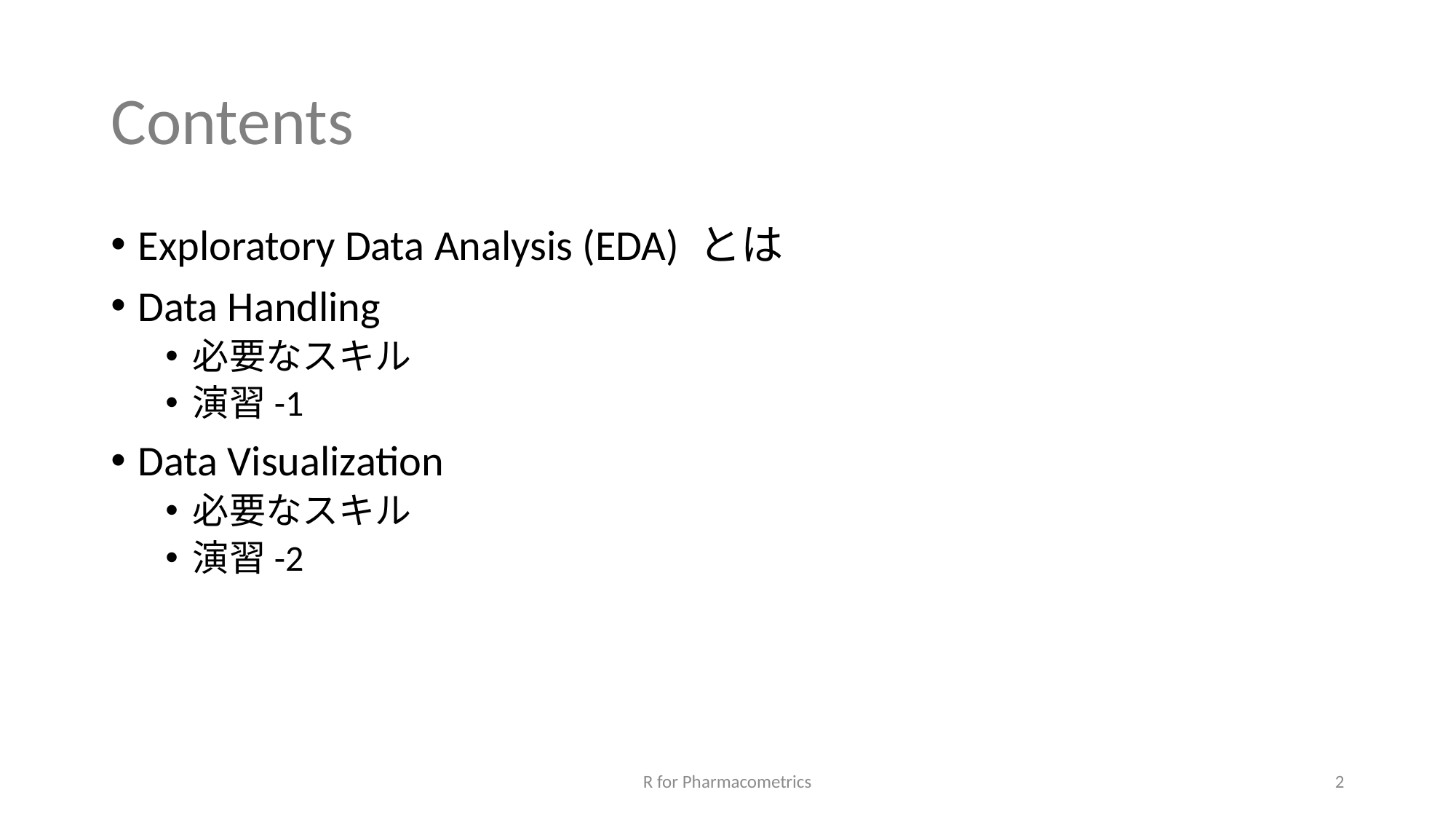

# Contents
Exploratory Data Analysis (EDA) とは
Data Handling
必要なスキル
演習-1
Data Visualization
必要なスキル
演習-2
R for Pharmacometrics
2